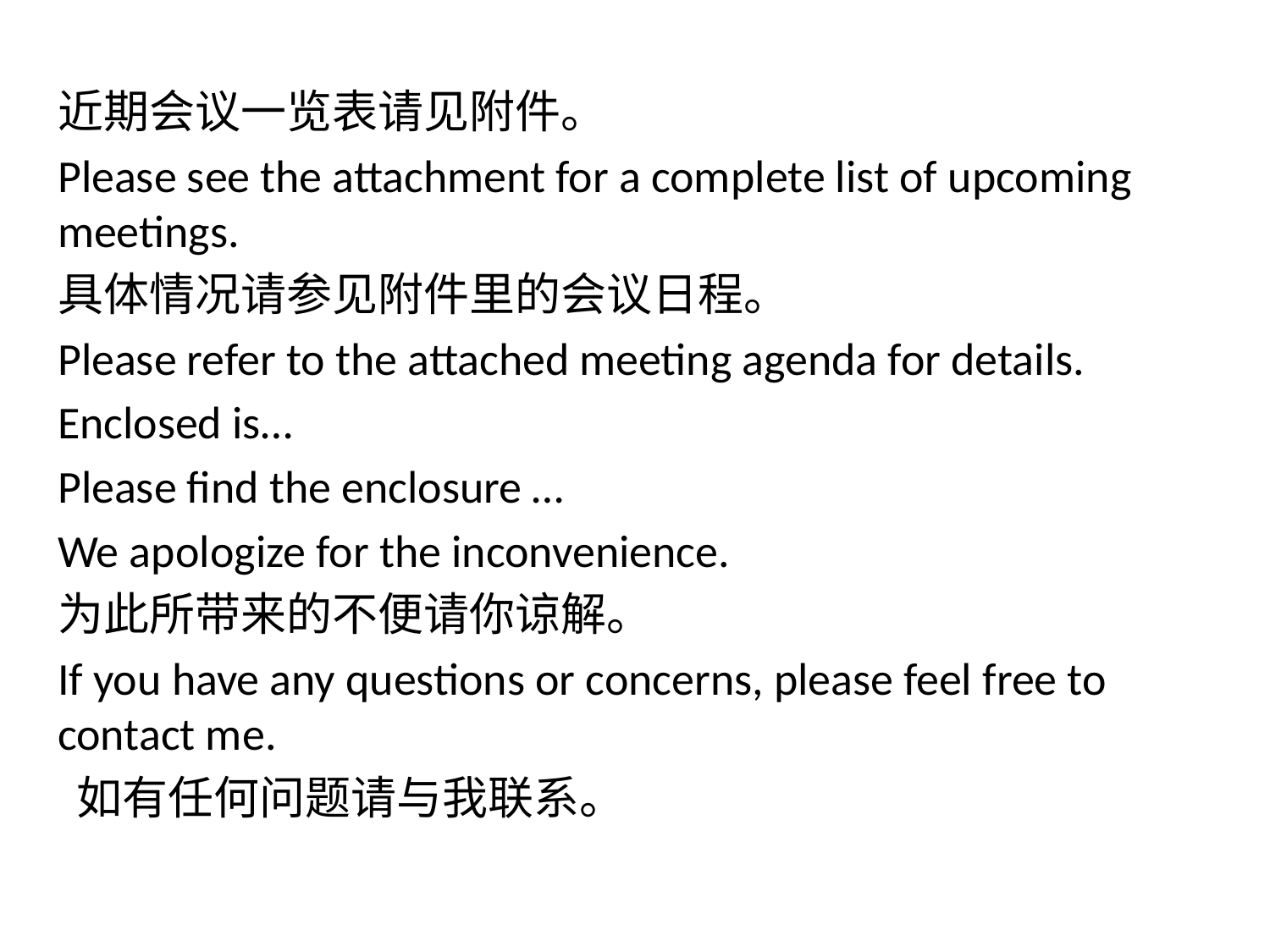

近期会议一览表请见附件。
Please see the attachment for a complete list of upcoming meetings.
具体情况请参见附件里的会议日程。
Please refer to the attached meeting agenda for details.
Enclosed is…
Please find the enclosure …
We apologize for the inconvenience.
为此所带来的不便请你谅解。
If you have any questions or concerns, please feel free to contact me.
 如有任何问题请与我联系。